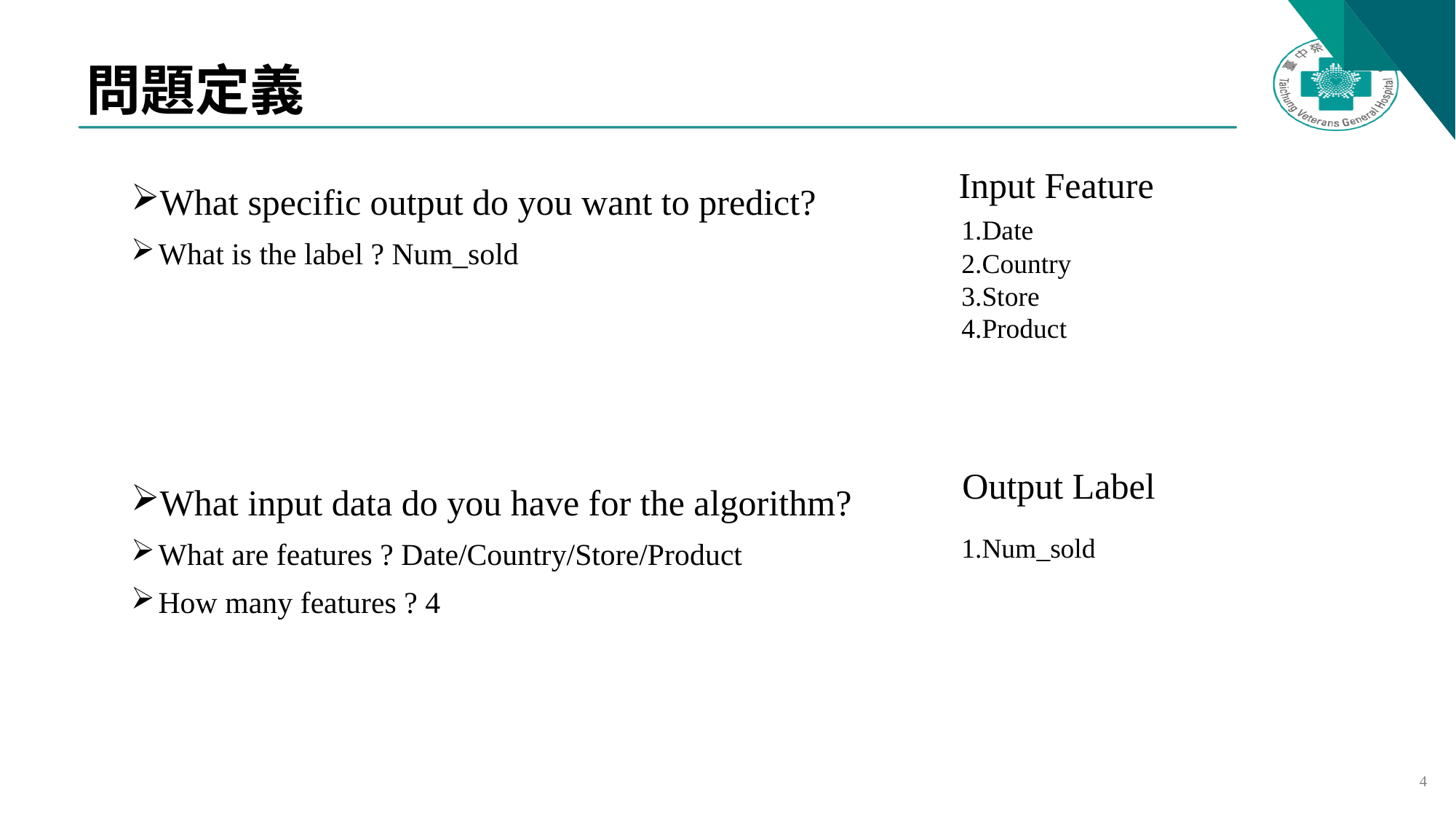

# 問題定義

Input Feature

Date
Country
Store
Product
What specific output do you want to predict?
What is the label ? Num_sold

What input data do you have for the algorithm?
What are features ? Date/Country/Store/Product
How many features ? 4

Output Label
Num_sold
4